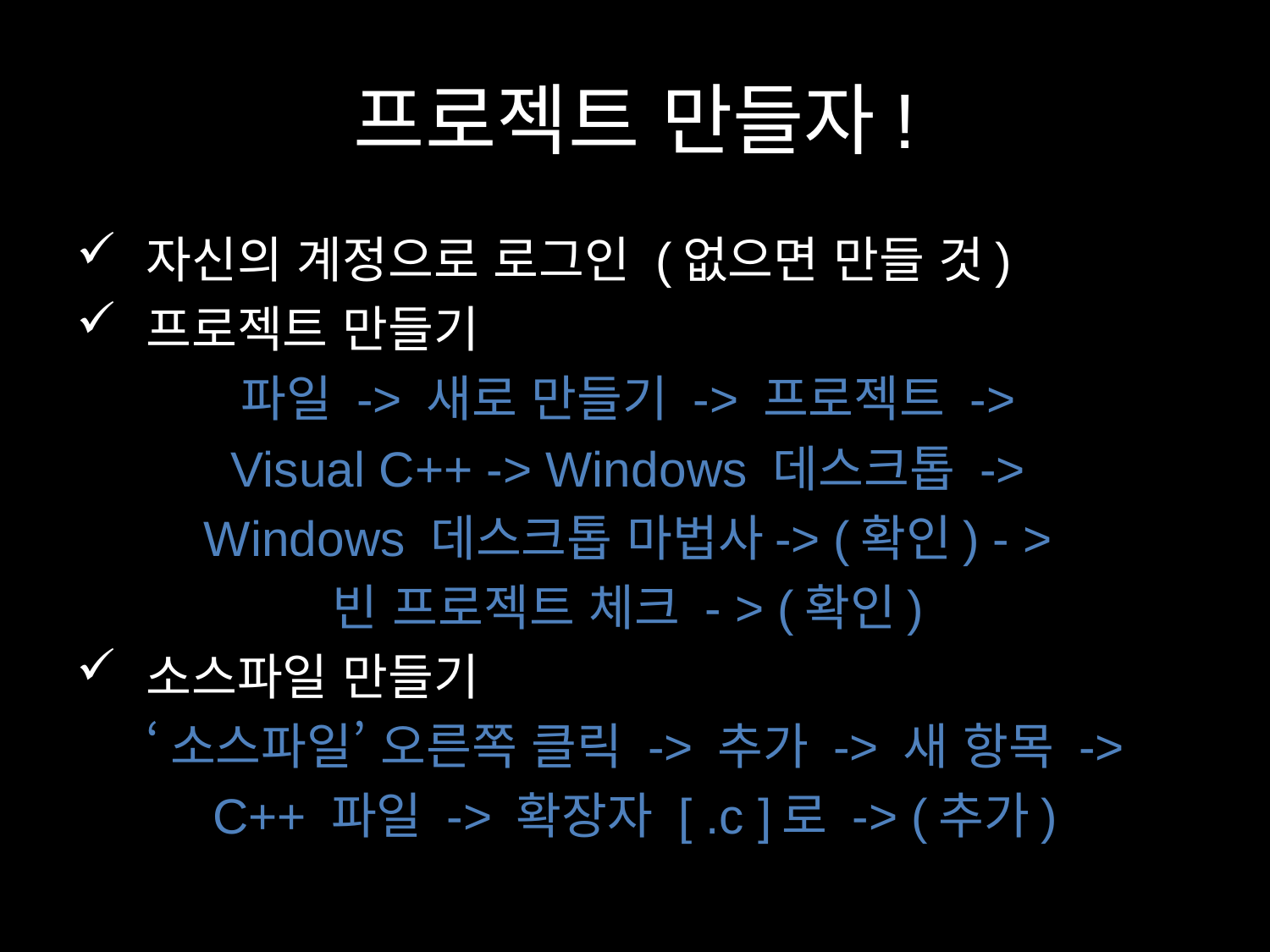

# 프로젝트 만들자!
 자신의 계정으로 로그인 (없으면 만들 것)
 프로젝트 만들기
파일 -> 새로 만들기 -> 프로젝트 ->
Visual C++ -> Windows 데스크톱 ->
Windows 데스크톱 마법사-> (확인) - >
빈 프로젝트 체크 - > (확인)
 소스파일 만들기
‘소스파일’ 오른쪽 클릭 -> 추가 -> 새 항목 ->
C++ 파일 -> 확장자 [ .c ]로 -> (추가)